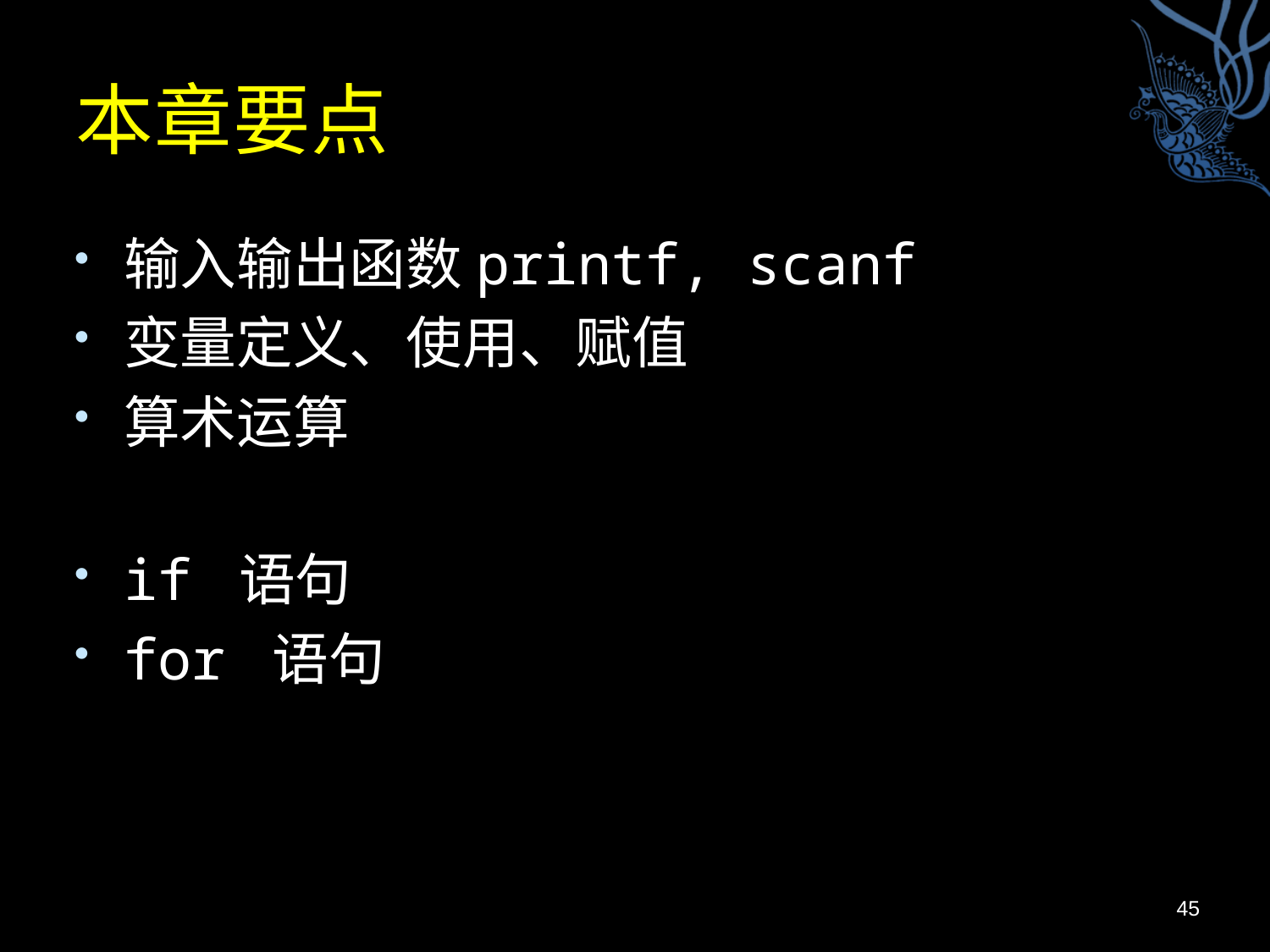

# 本章要点
输入输出函数printf, scanf
变量定义、使用、赋值
算术运算

if 语句
for 语句

45